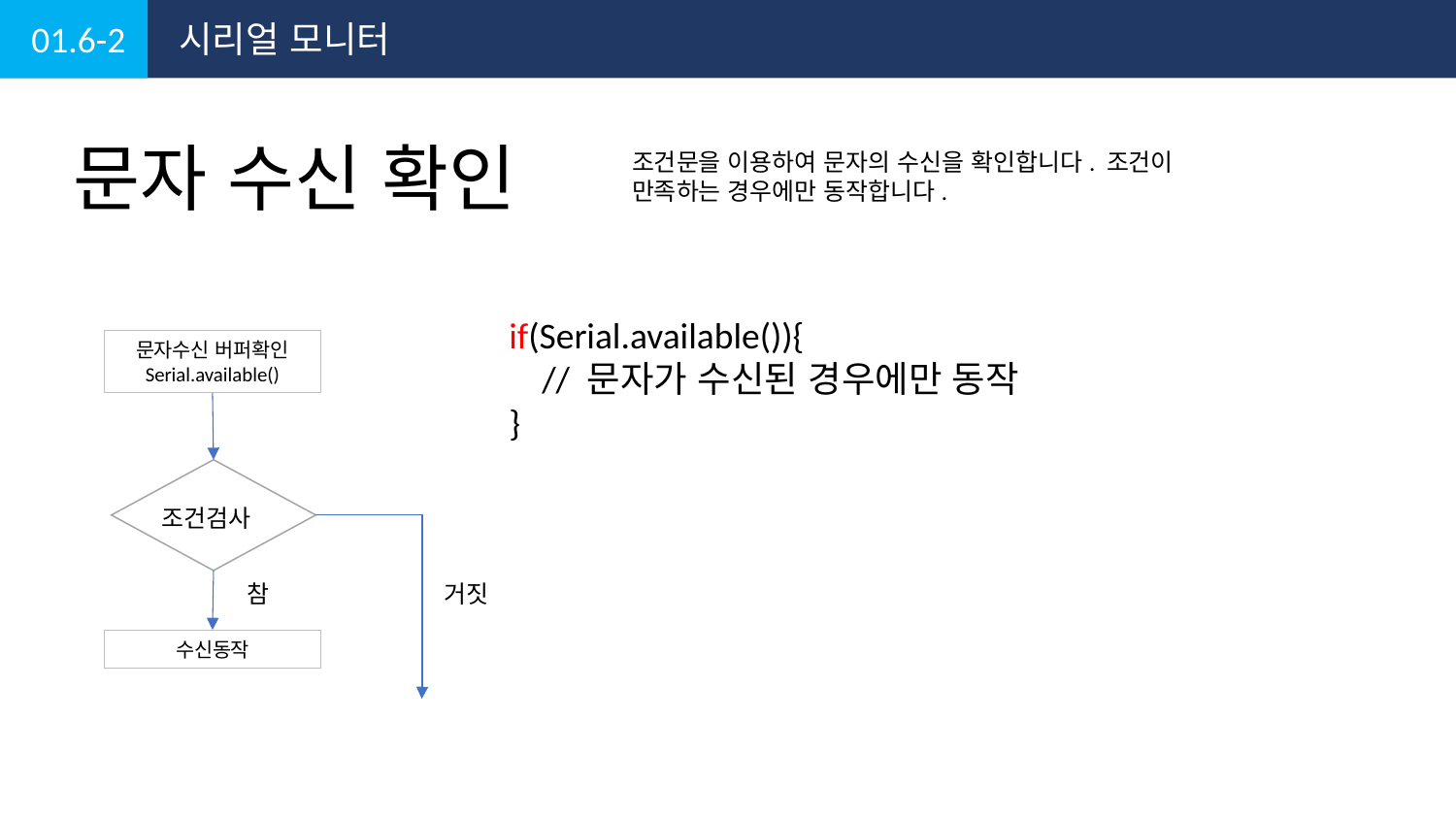

01.6-2
시리얼 모니터
문자 수신 확인
조건문을 이용하여 문자의 수신을 확인합니다. 조건이 만족하는 경우에만 동작합니다.
if(Serial.available()){
    // 문자가 수신된 경우에만 동작
}
문자수신 버퍼확인
Serial.available()

조건검사
참
거짓
수신동작